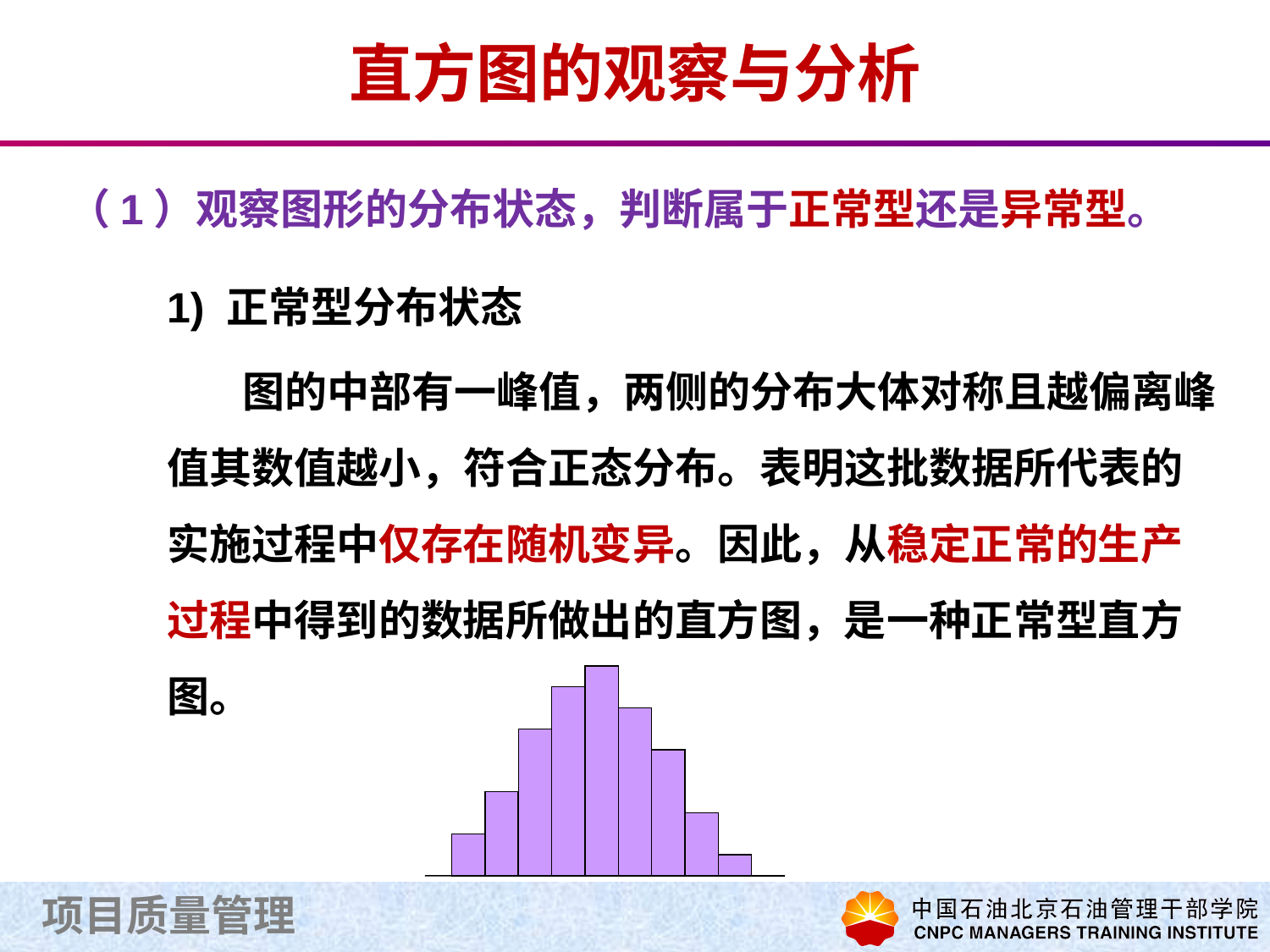

# 直方图的观察与分析
（1）观察图形的分布状态，判断属于正常型还是异常型。

1) 正常型分布状态
图的中部有一峰值，两侧的分布大体对称且越偏离峰值其数值越小，符合正态分布。表明这批数据所代表的实施过程中仅存在随机变异。因此，从稳定正常的生产过程中得到的数据所做出的直方图，是一种正常型直方图。